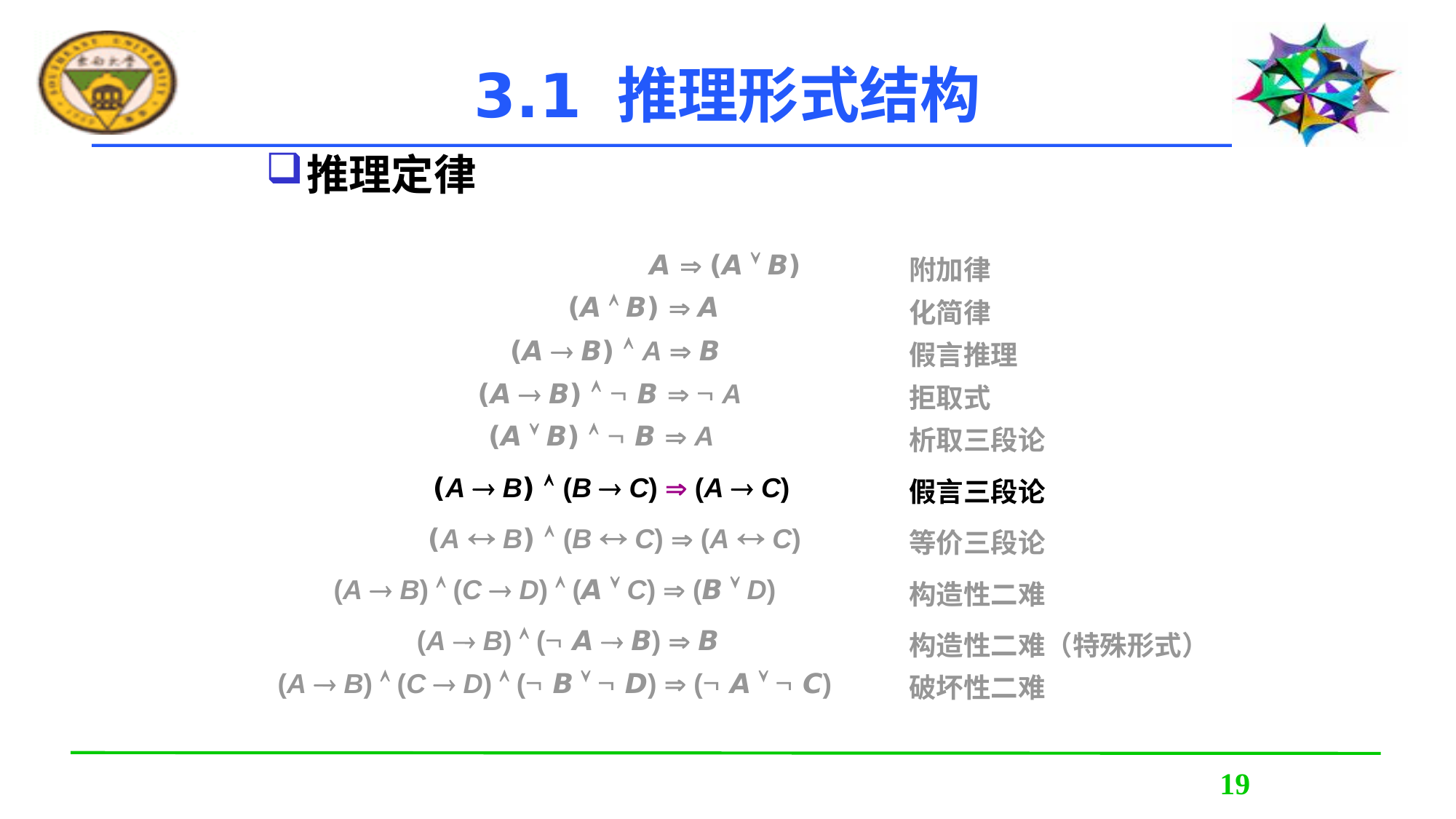

3.1 推理形式结构
推理定律
A ⇒ (A ∨ B)
附加律
(A ∧ B) ⇒ A
化简律
(A → B) ∧ A ⇒ B
假言推理
(A → B) ∧ ¬ B ⇒ ¬ A
拒取式
(A ∨ B) ∧ ¬ B ⇒ A
析取三段论
(A → B) ∧ (B → C) ⇒ (A → C)
假言三段论
(A ↔ B) ∧ (B ↔ C) ⇒ (A ↔ C)
等价三段论
(A → B) ∧ (C → D) ∧ (A ∨ C) ⇒ (B ∨ D)
构造性二难
(A → B) ∧ (¬ A → B) ⇒ B
构造性二难（特殊形式）
(A → B) ∧ (C → D) ∧ (¬ B ∨ ¬ D) ⇒ (¬ A ∨ ¬ C)
破坏性二难